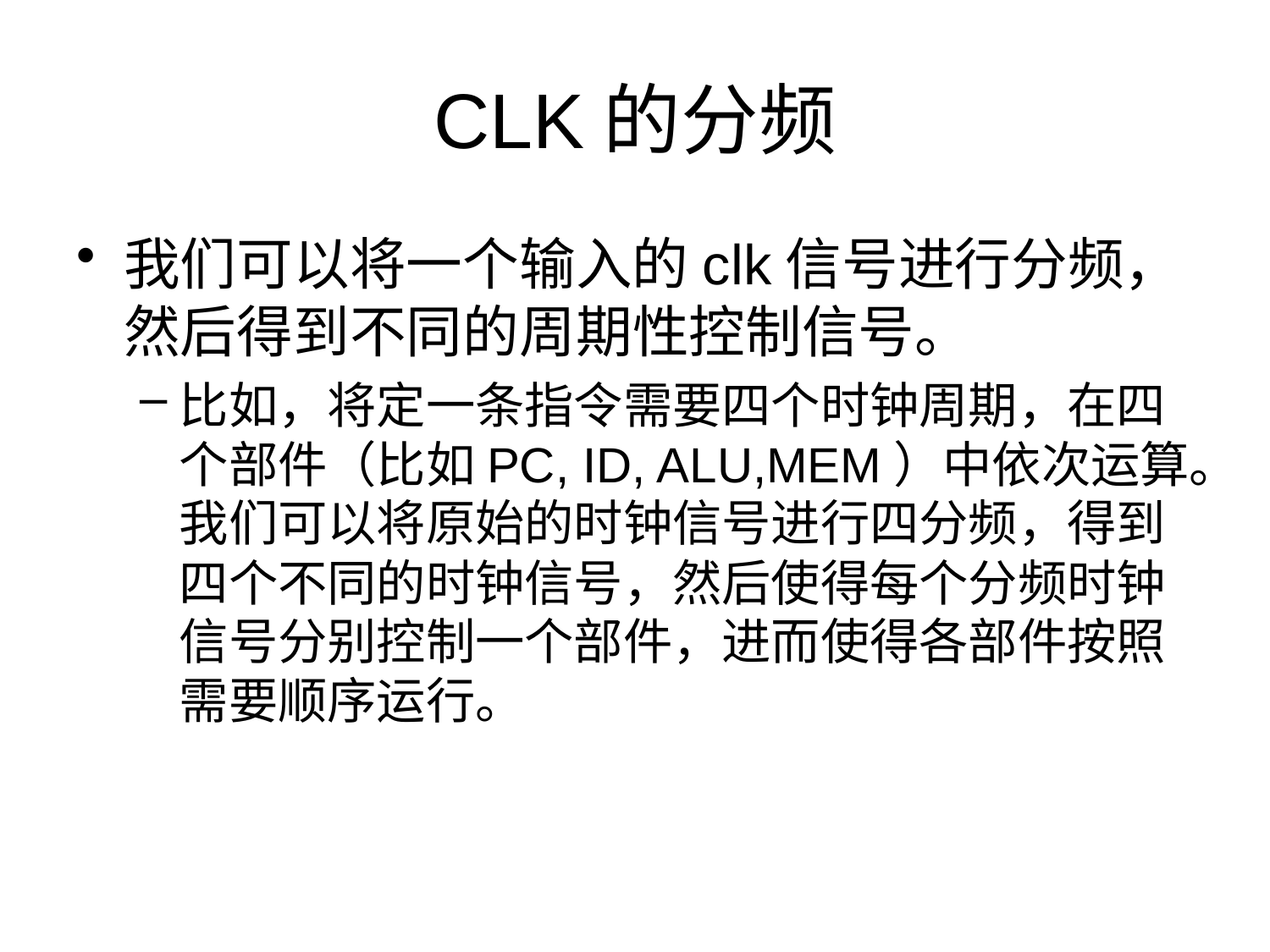

# CLK的分频
我们可以将一个输入的clk信号进行分频，然后得到不同的周期性控制信号。
比如，将定一条指令需要四个时钟周期，在四个部件（比如PC, ID, ALU,MEM）中依次运算。我们可以将原始的时钟信号进行四分频，得到四个不同的时钟信号，然后使得每个分频时钟信号分别控制一个部件，进而使得各部件按照需要顺序运行。